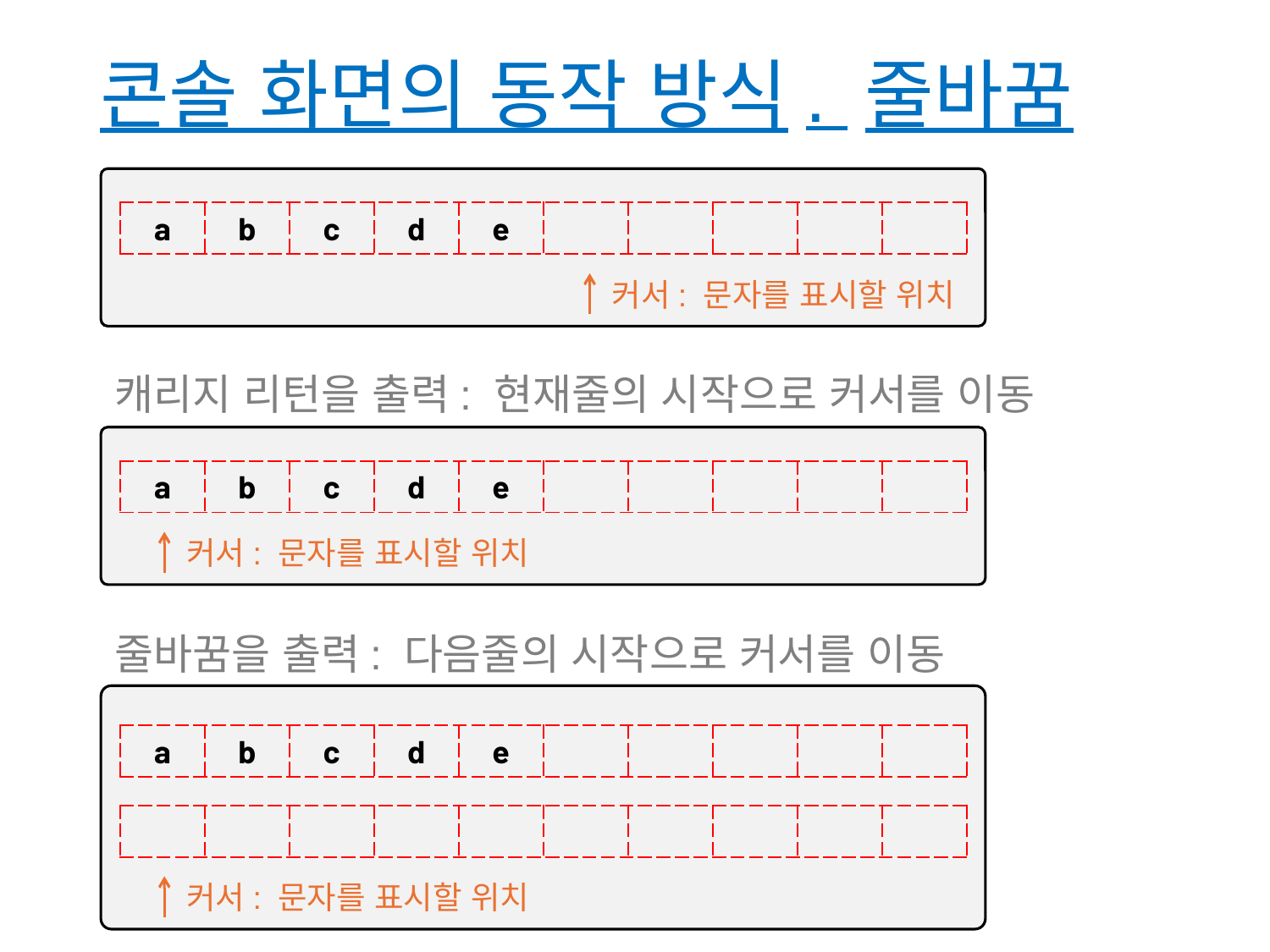

# 콘솔 화면의 동작 방식. 줄바꿈

| a | b | c | d | e |  |  |  |  |  |
| --- | --- | --- | --- | --- | --- | --- | --- | --- | --- |
커서: 문자를 표시할 위치
캐리지 리턴을 출력: 현재줄의 시작으로 커서를 이동

| a | b | c | d | e |  |  |  |  |  |
| --- | --- | --- | --- | --- | --- | --- | --- | --- | --- |
커서: 문자를 표시할 위치
줄바꿈을 출력: 다음줄의 시작으로 커서를 이동

| a | b | c | d | e |  |  |  |  |  |
| --- | --- | --- | --- | --- | --- | --- | --- | --- | --- |
|  |  |  |  |  |  |  |  |  |  |
| --- | --- | --- | --- | --- | --- | --- | --- | --- | --- |
커서: 문자를 표시할 위치